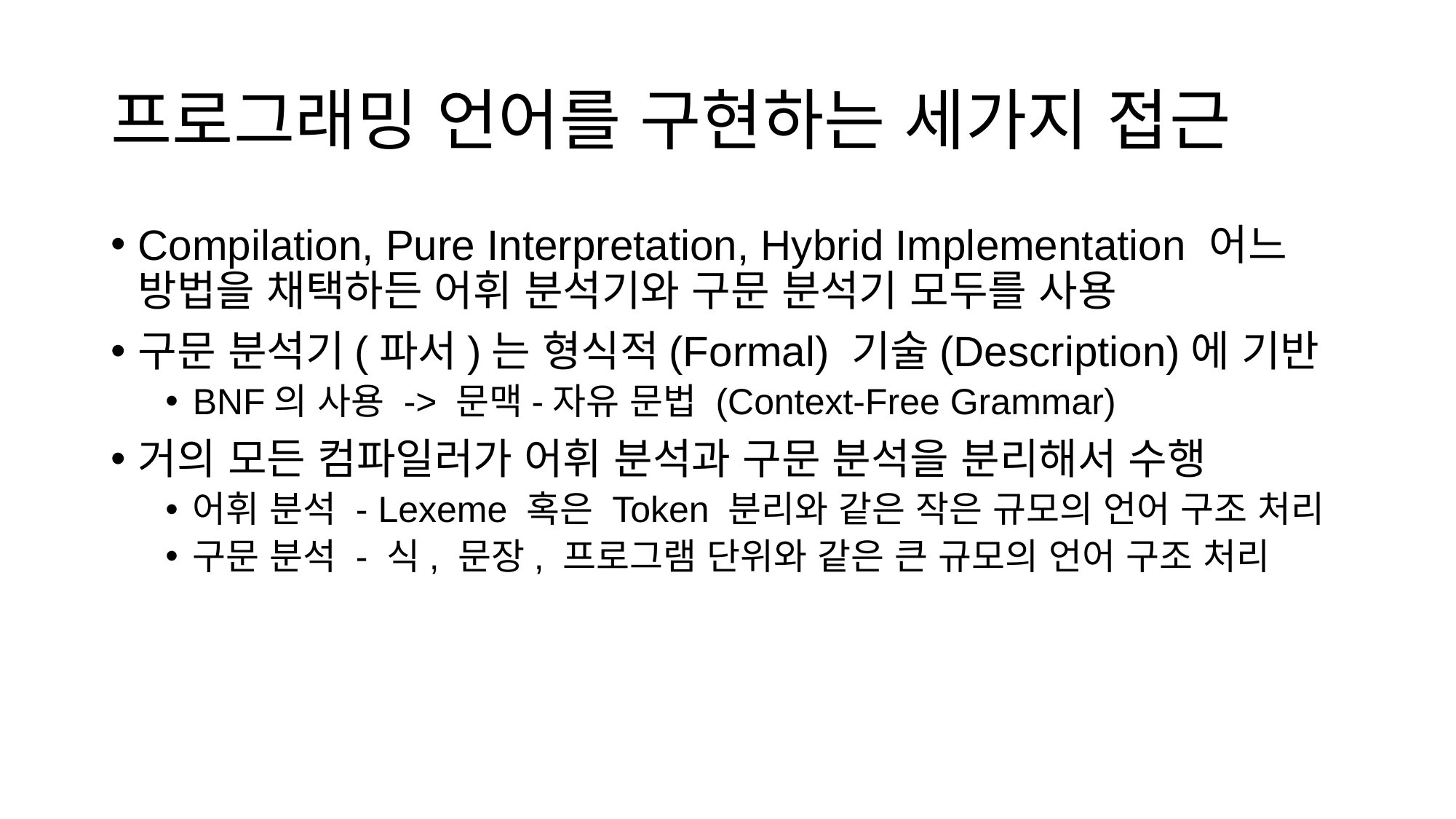

# 프로그래밍 언어를 구현하는 세가지 접근
Compilation, Pure Interpretation, Hybrid Implementation 어느 방법을 채택하든 어휘 분석기와 구문 분석기 모두를 사용
구문 분석기(파서)는 형식적(Formal) 기술(Description)에 기반
BNF의 사용 -> 문맥-자유 문법 (Context-Free Grammar)
거의 모든 컴파일러가 어휘 분석과 구문 분석을 분리해서 수행
어휘 분석 - Lexeme 혹은 Token 분리와 같은 작은 규모의 언어 구조 처리
구문 분석 - 식, 문장, 프로그램 단위와 같은 큰 규모의 언어 구조 처리